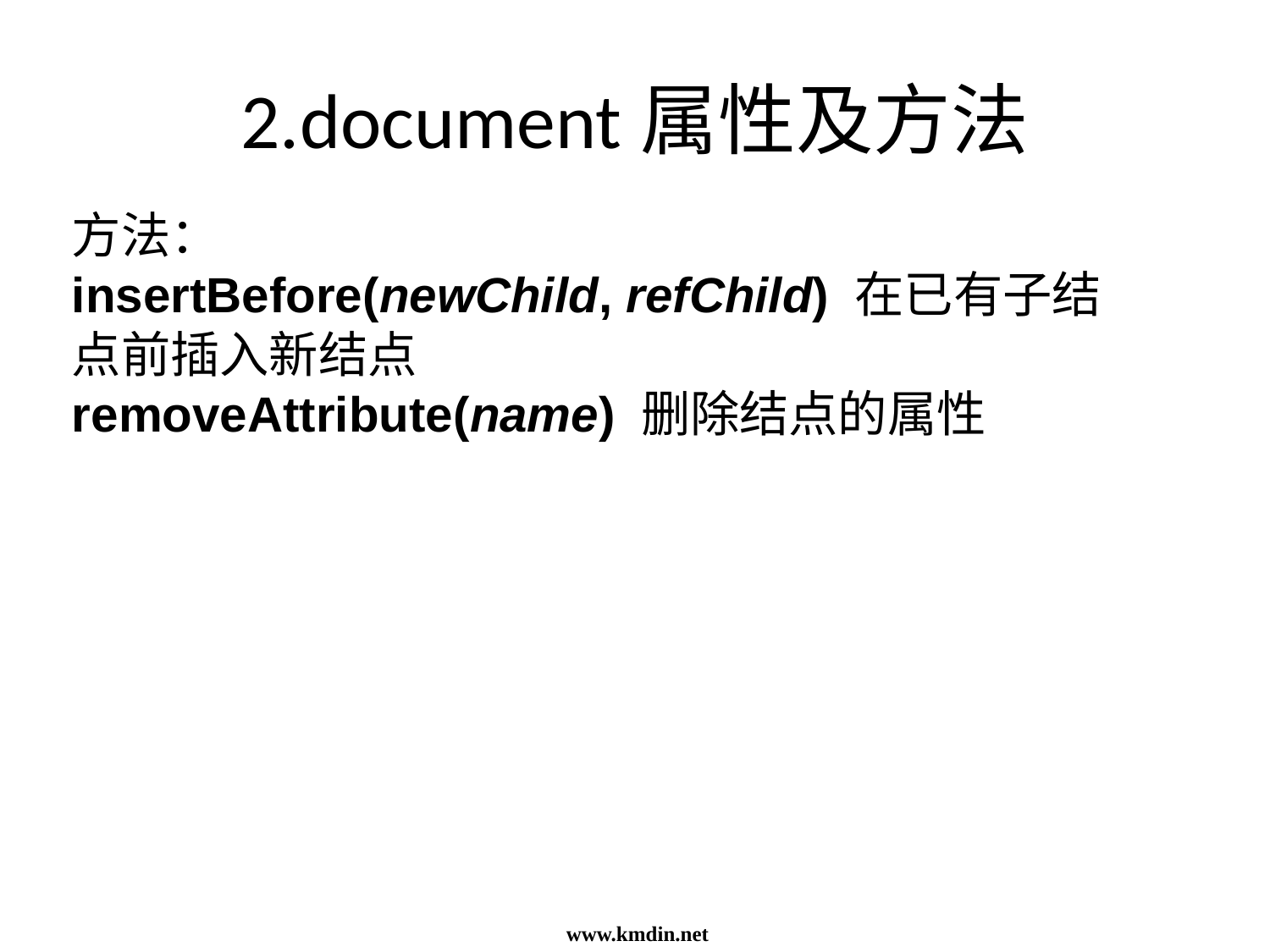

# 2.document属性及方法
方法：
insertBefore(newChild, refChild) 在已有子结点前插入新结点
removeAttribute(name) 删除结点的属性